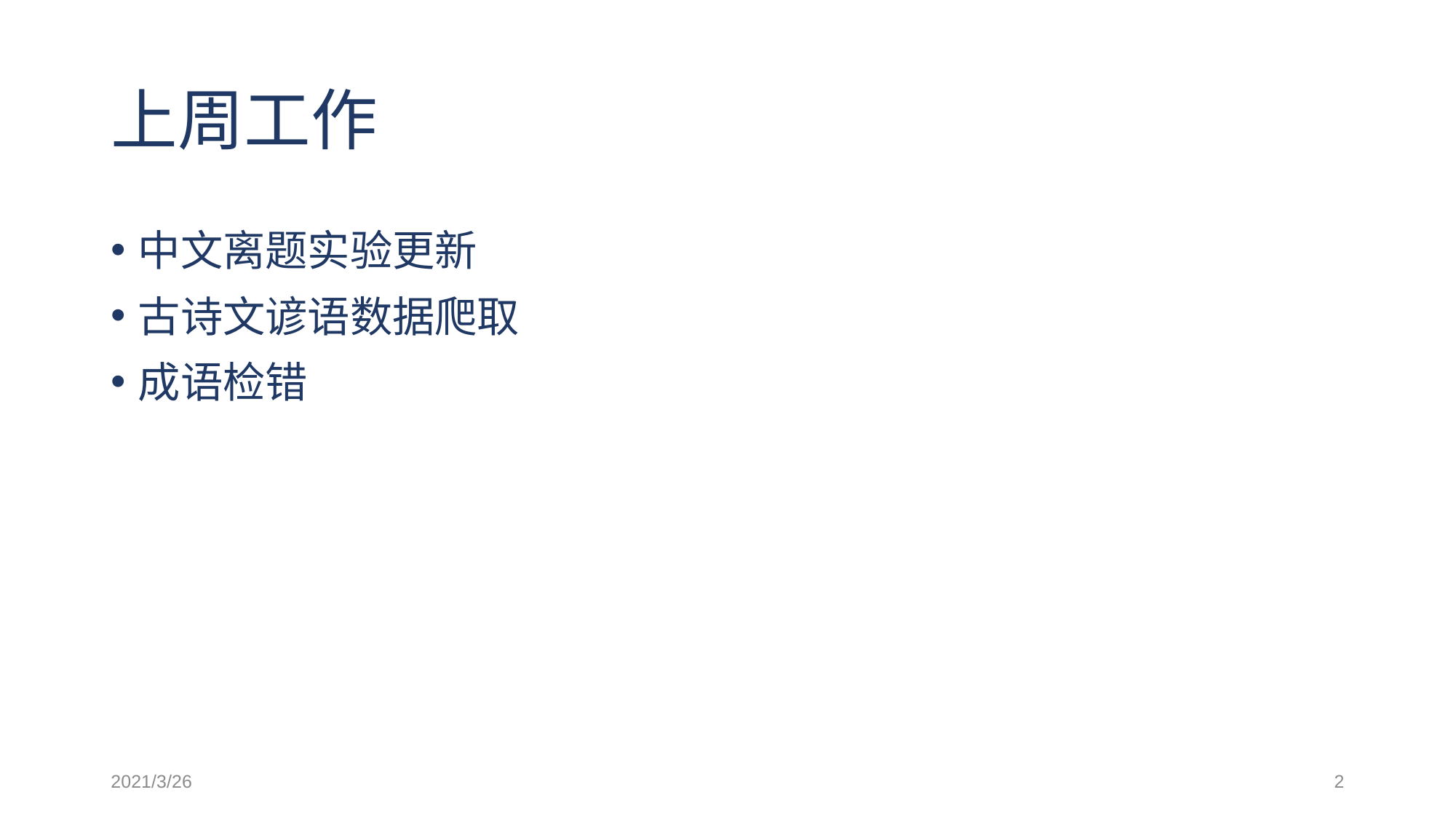

# 上周工作
中文离题实验更新
古诗文谚语数据爬取
成语检错
2021/3/26
2